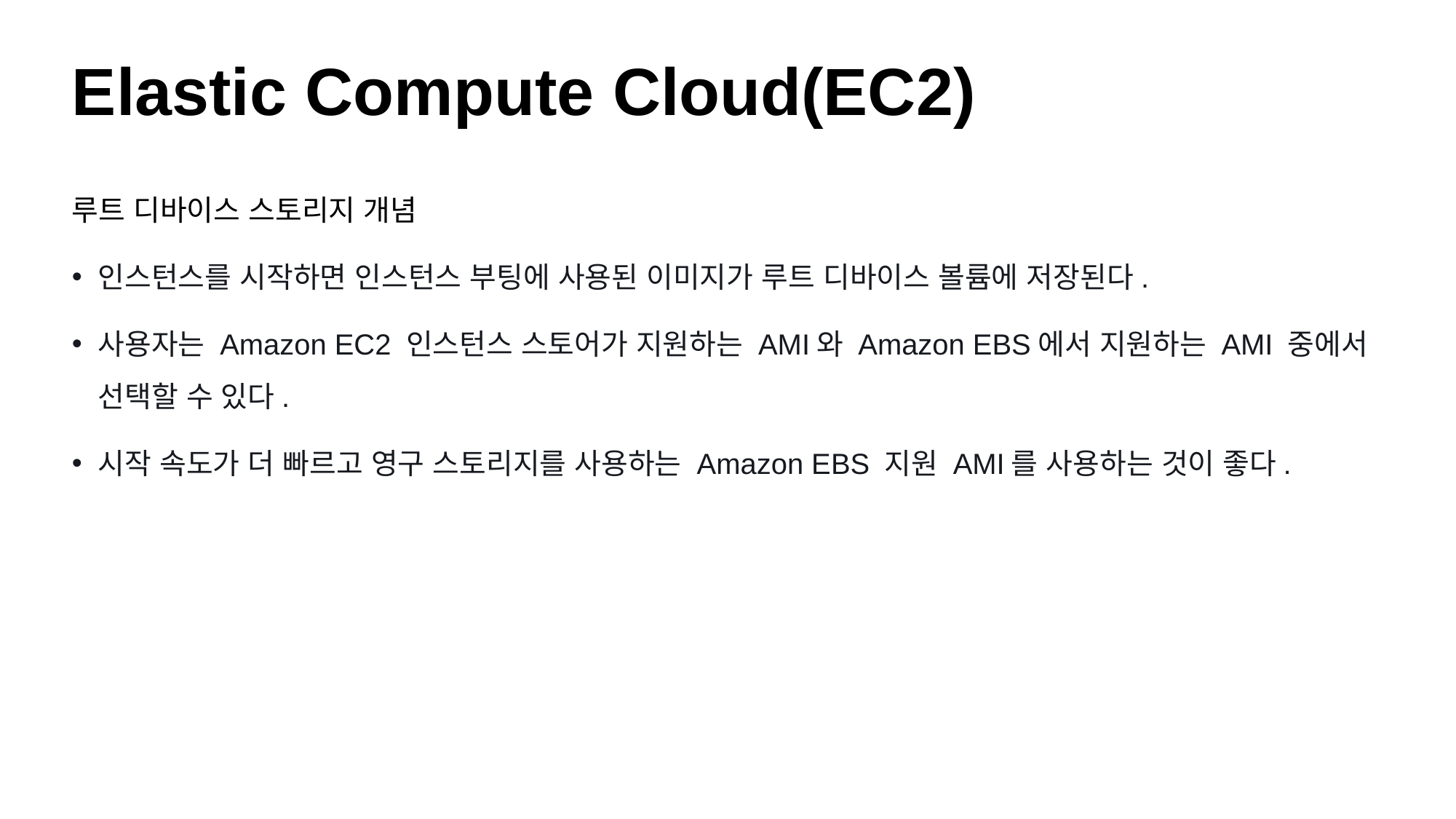

# Elastic Compute Cloud(EC2)
루트 디바이스 스토리지 개념
인스턴스를 시작하면 인스턴스 부팅에 사용된 이미지가 루트 디바이스 볼륨에 저장된다.
사용자는 Amazon EC2 인스턴스 스토어가 지원하는 AMI와 Amazon EBS에서 지원하는 AMI 중에서 선택할 수 있다.
시작 속도가 더 빠르고 영구 스토리지를 사용하는 Amazon EBS 지원 AMI를 사용하는 것이 좋다.